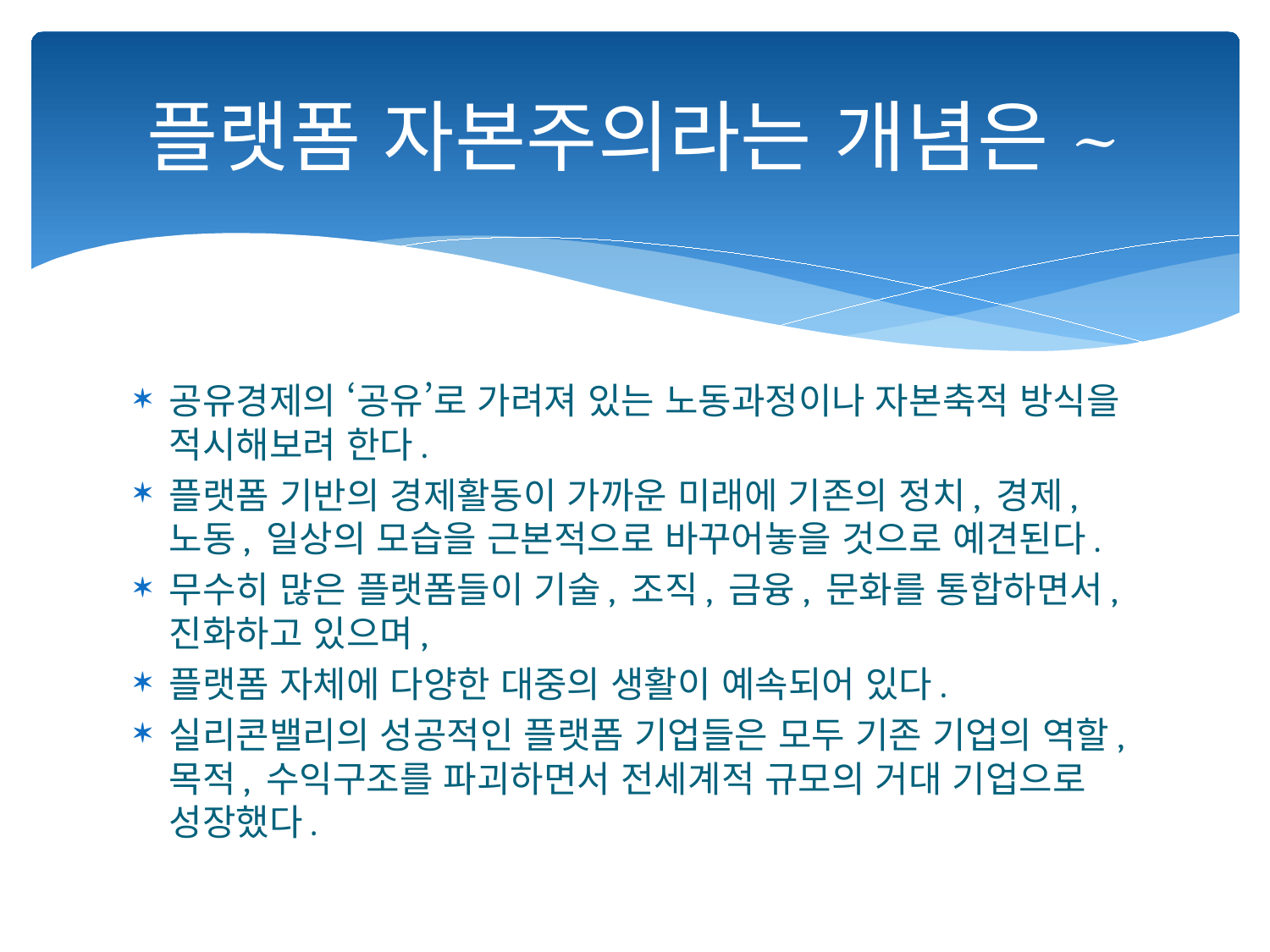

# 플랫폼 자본주의라는 개념은~
공유경제의 ‘공유’로 가려져 있는 노동과정이나 자본축적 방식을 적시해보려 한다.
플랫폼 기반의 경제활동이 가까운 미래에 기존의 정치, 경제, 노동, 일상의 모습을 근본적으로 바꾸어놓을 것으로 예견된다.
무수히 많은 플랫폼들이 기술, 조직, 금융, 문화를 통합하면서, 진화하고 있으며,
플랫폼 자체에 다양한 대중의 생활이 예속되어 있다.
실리콘밸리의 성공적인 플랫폼 기업들은 모두 기존 기업의 역할, 목적, 수익구조를 파괴하면서 전세계적 규모의 거대 기업으로 성장했다.